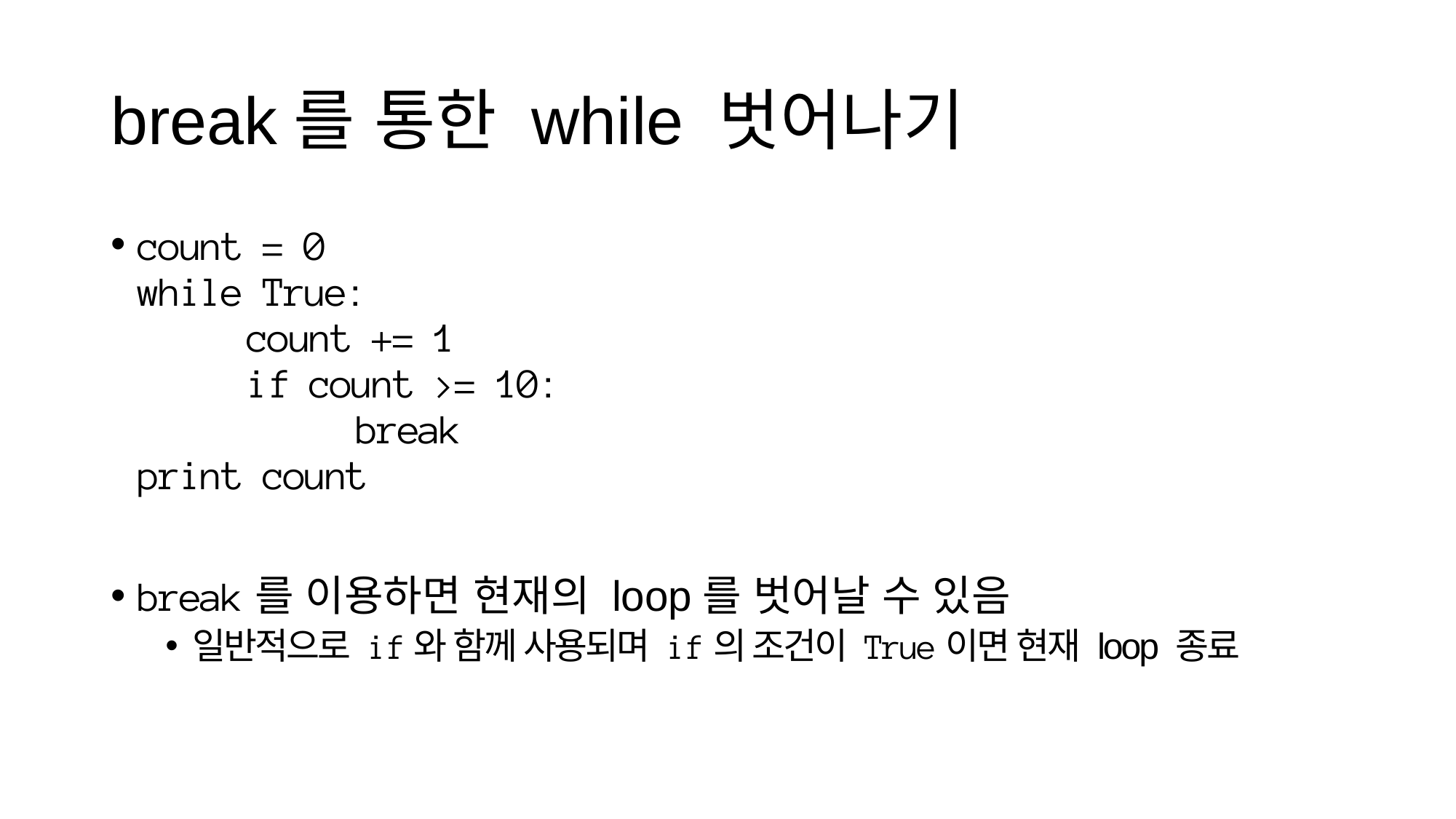

# break를 통한 while 벗어나기
count = 0
while True:
	count += 1
	if count >= 10:
		break
print count

break를 이용하면 현재의 loop를 벗어날 수 있음
일반적으로 if와 함께 사용되며 if의 조건이 True이면 현재 loop 종료